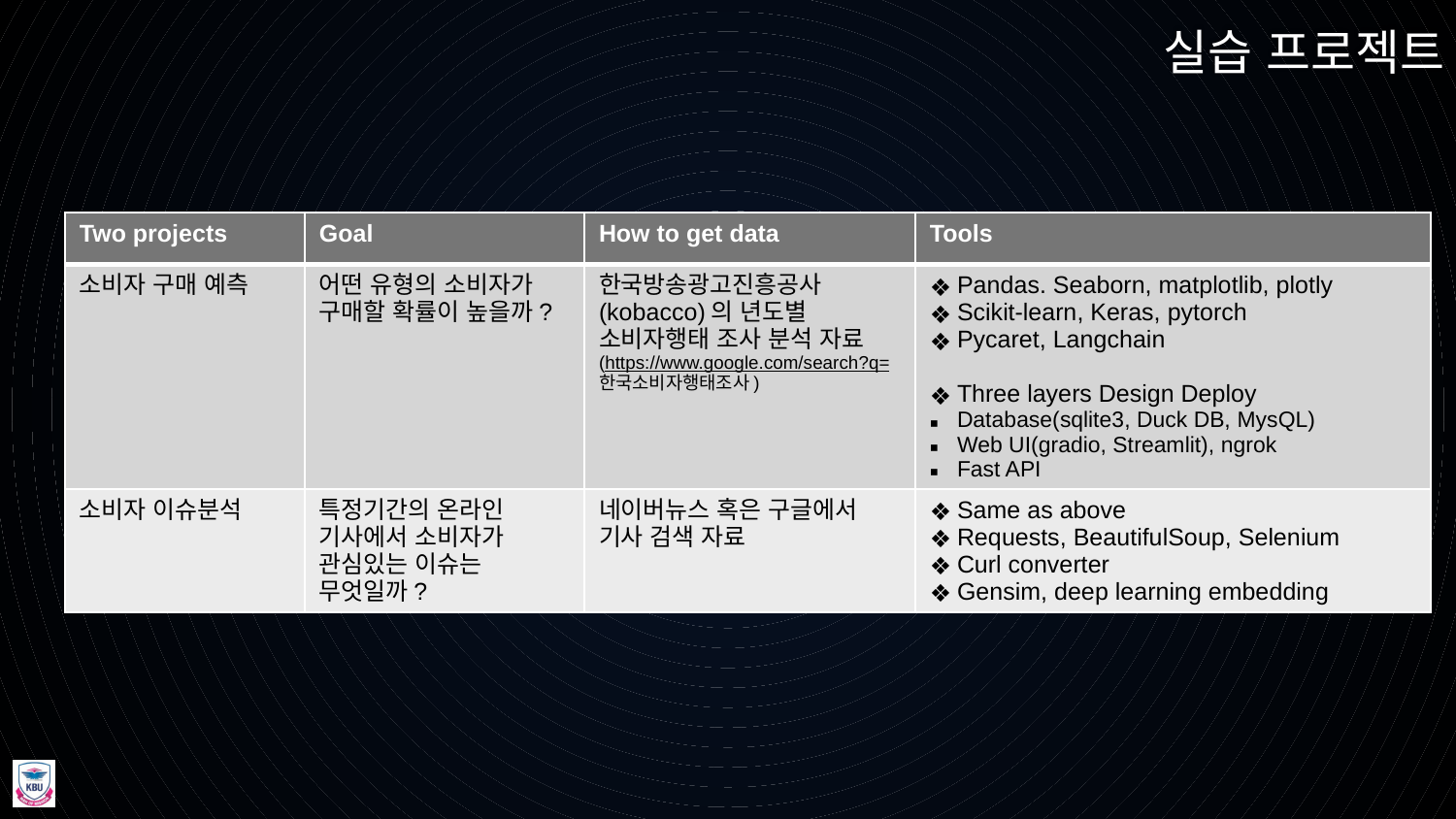

실습 프로젝트
| Two projects | Goal | How to get data | Tools |
| --- | --- | --- | --- |
| 소비자 구매 예측 | 어떤 유형의 소비자가 구매할 확률이 높을까? | 한국방송광고진흥공사(kobacco)의 년도별 소비자행태 조사 분석 자료 (https://www.google.com/search?q=한국소비자행태조사) | Pandas. Seaborn, matplotlib, plotly Scikit-learn, Keras, pytorch Pycaret, Langchain Three layers Design Deploy Database(sqlite3, Duck DB, MysQL) Web UI(gradio, Streamlit), ngrok Fast API |
| 소비자 이슈분석 | 특정기간의 온라인 기사에서 소비자가 관심있는 이슈는 무엇일까? | 네이버뉴스 혹은 구글에서 기사 검색 자료 | Same as above Requests, BeautifulSoup, Selenium Curl converter Gensim, deep learning embedding |